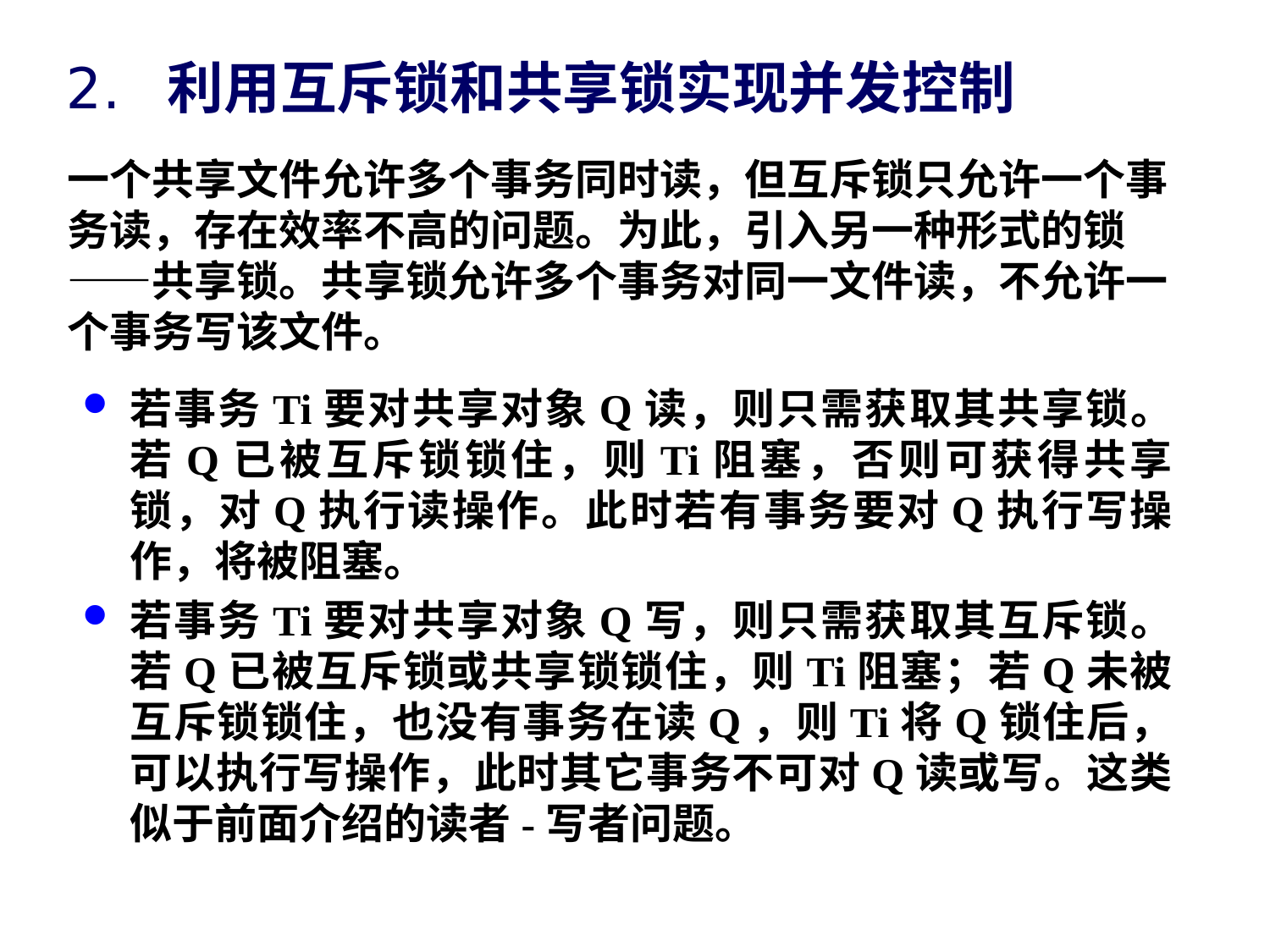

2.  利用互斥锁和共享锁实现并发控制
一个共享文件允许多个事务同时读，但互斥锁只允许一个事务读，存在效率不高的问题。为此，引入另一种形式的锁——共享锁。共享锁允许多个事务对同一文件读，不允许一个事务写该文件。
若事务Ti要对共享对象Q读，则只需获取其共享锁。若Q已被互斥锁锁住，则Ti阻塞，否则可获得共享锁，对Q执行读操作。此时若有事务要对Q执行写操作，将被阻塞。
若事务Ti要对共享对象Q写，则只需获取其互斥锁。若Q已被互斥锁或共享锁锁住，则Ti阻塞；若Q未被互斥锁锁住，也没有事务在读Q，则Ti将Q锁住后，可以执行写操作，此时其它事务不可对Q读或写。这类似于前面介绍的读者-写者问题。